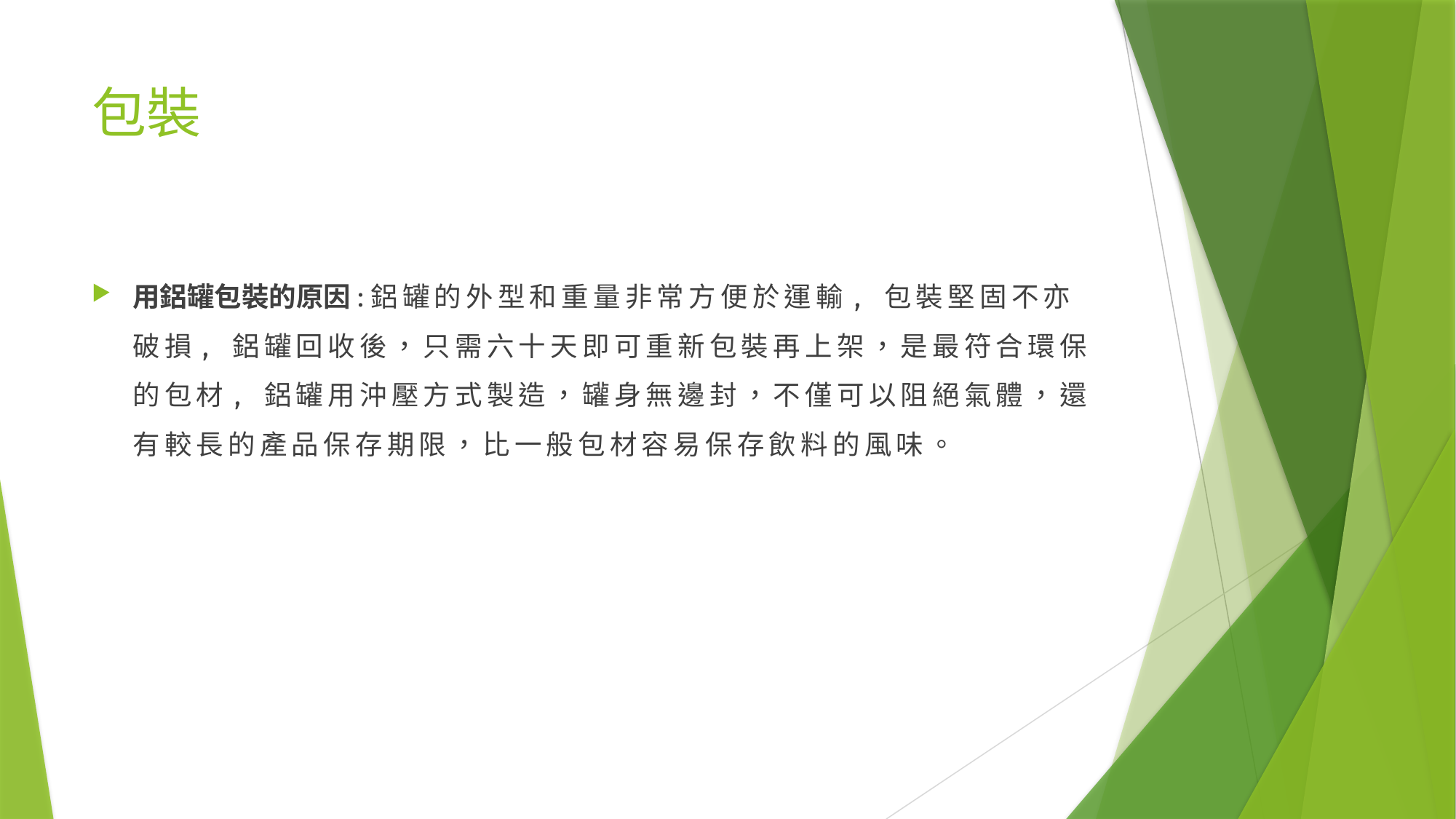

# 包裝
用鋁罐包裝的原因:鋁罐的外型和重量非常方便於運輸, 包裝堅固不亦破損, 鋁罐回收後，只需六十天即可重新包裝再上架，是最符合環保的包材, 鋁罐用沖壓方式製造，罐身無邊封，不僅可以阻絕氣體，還有較長的產品保存期限，比一般包材容易保存飲料的風味。